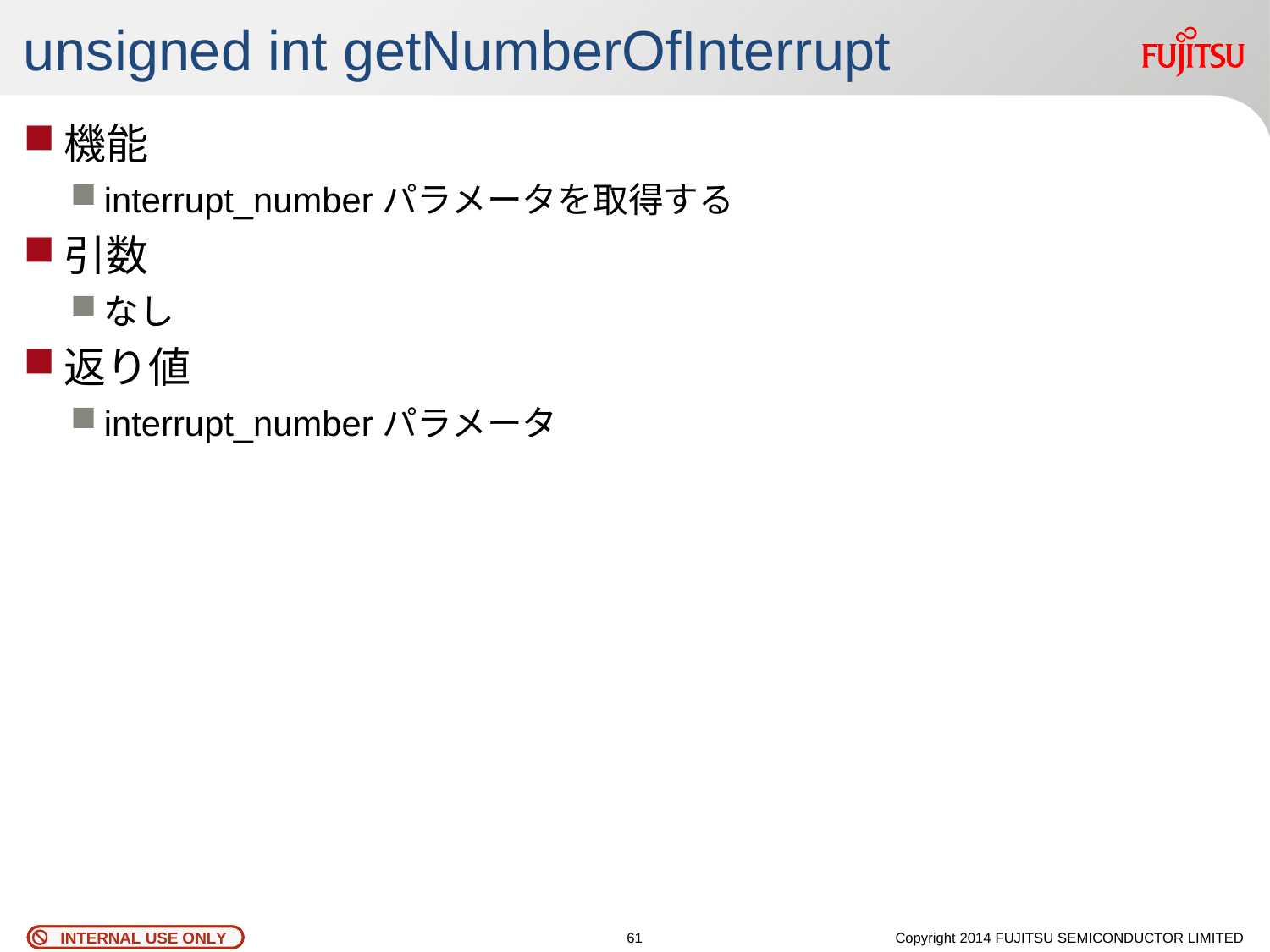

# unsigned int getNumberOfInterrupt
機能
interrupt_numberパラメータを取得する
引数
なし
返り値
interrupt_numberパラメータ

61
Copyright 2014 FUJITSU SEMICONDUCTOR LIMITED